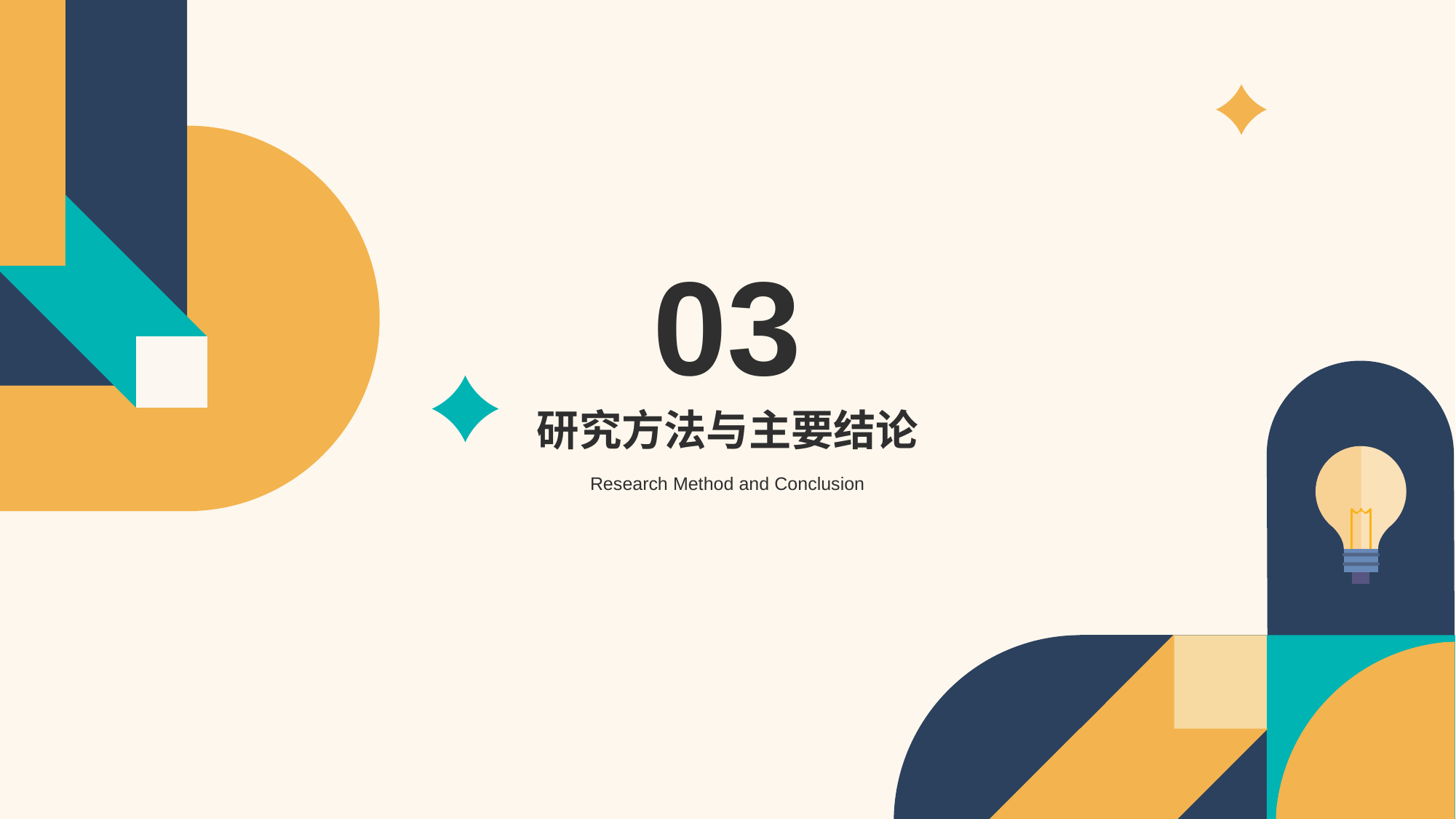

03
# 研究方法与主要结论
Research Method and Conclusion